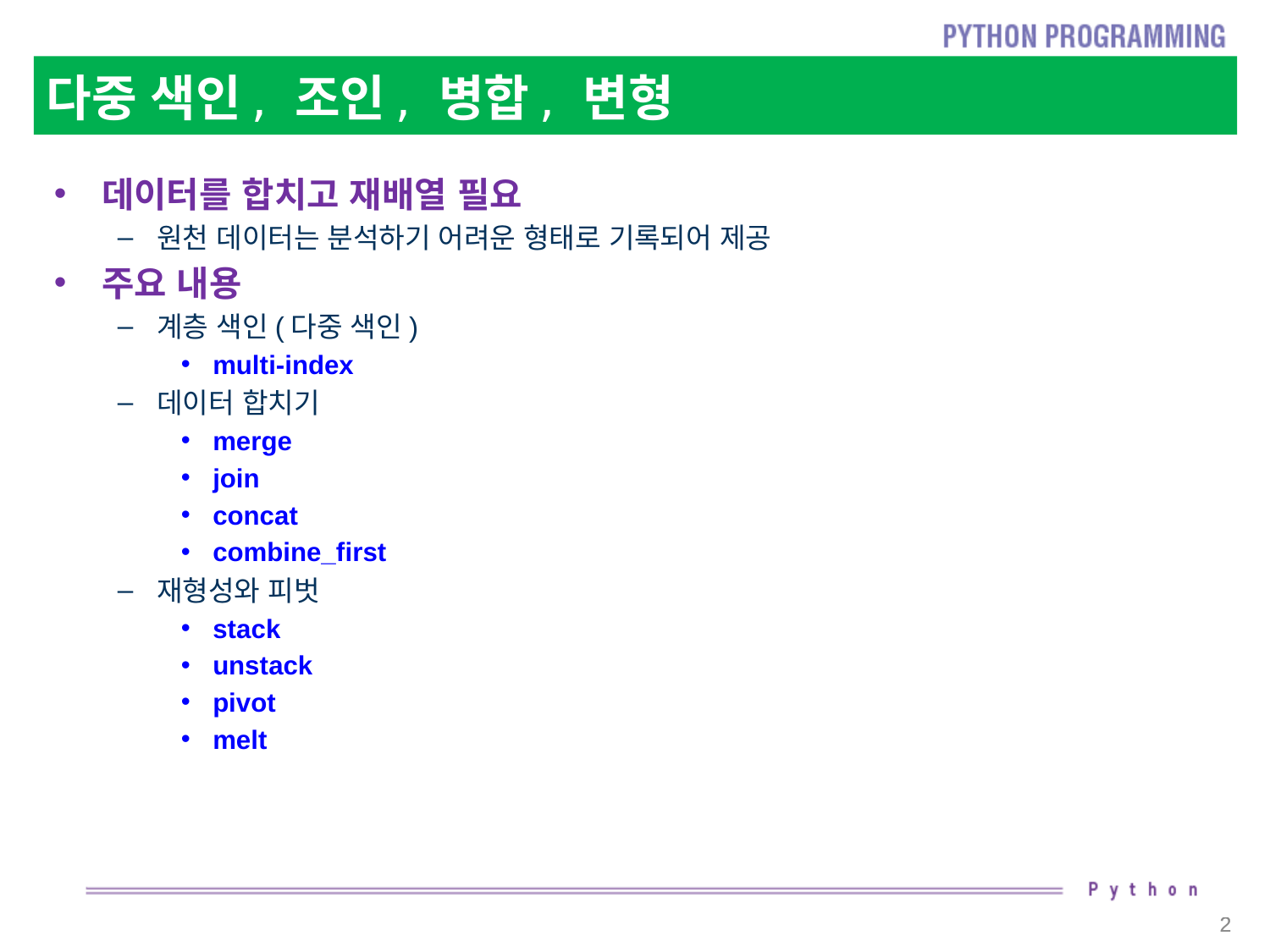

# 다중 색인, 조인, 병합, 변형
데이터를 합치고 재배열 필요
원천 데이터는 분석하기 어려운 형태로 기록되어 제공
주요 내용
계층 색인(다중 색인)
multi-index
데이터 합치기
merge
join
concat
combine_first
재형성와 피벗
stack
unstack
pivot
melt

2